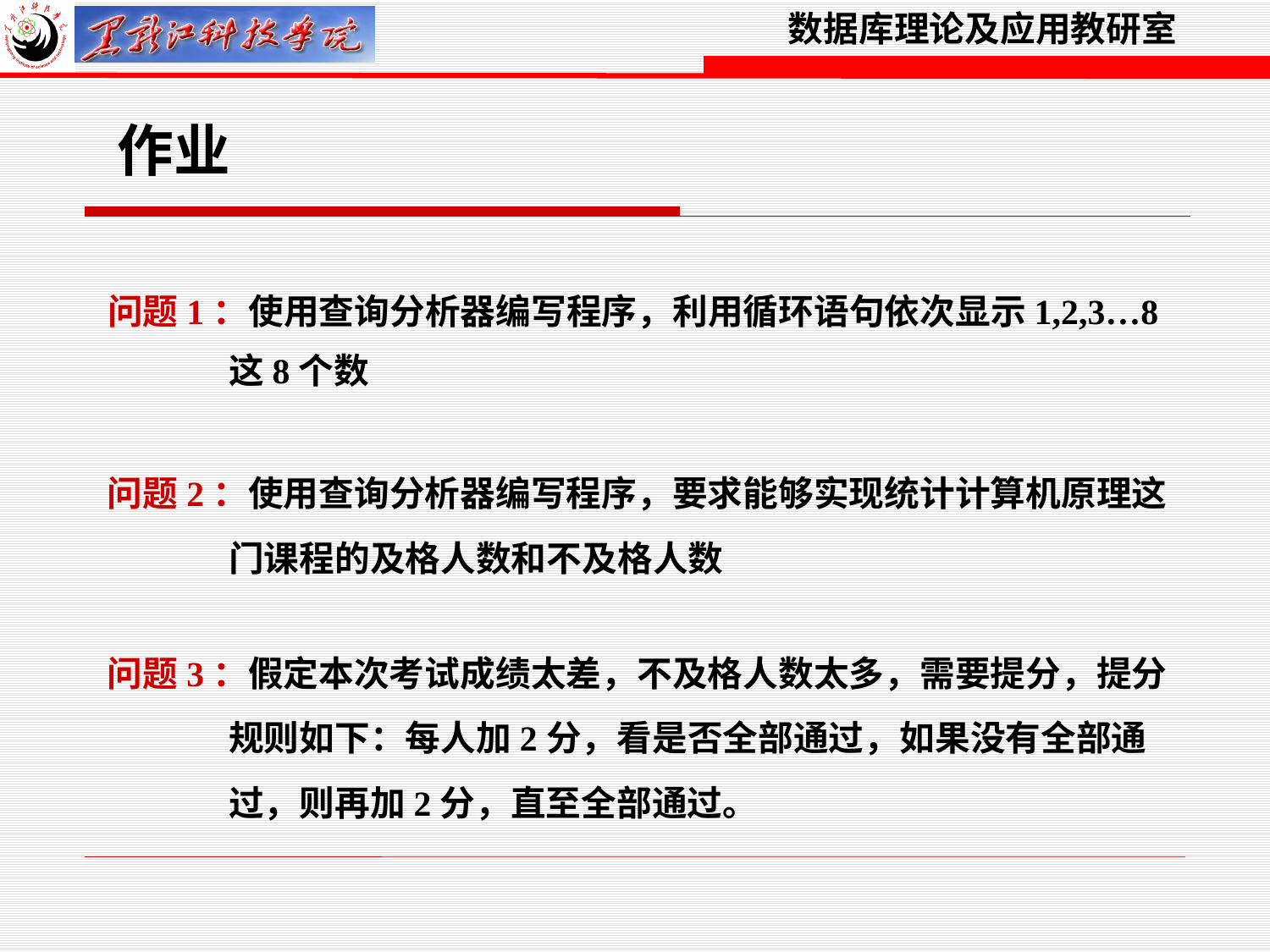

作业
问题1：使用查询分析器编写程序，利用循环语句依次显示1,2,3…8
              这8个数
问题2：使用查询分析器编写程序，要求能够实现统计计算机原理这
              门课程的及格人数和不及格人数
问题3：假定本次考试成绩太差，不及格人数太多，需要提分，提分
              规则如下：每人加2分，看是否全部通过，如果没有全部通
              过，则再加2分，直至全部通过。